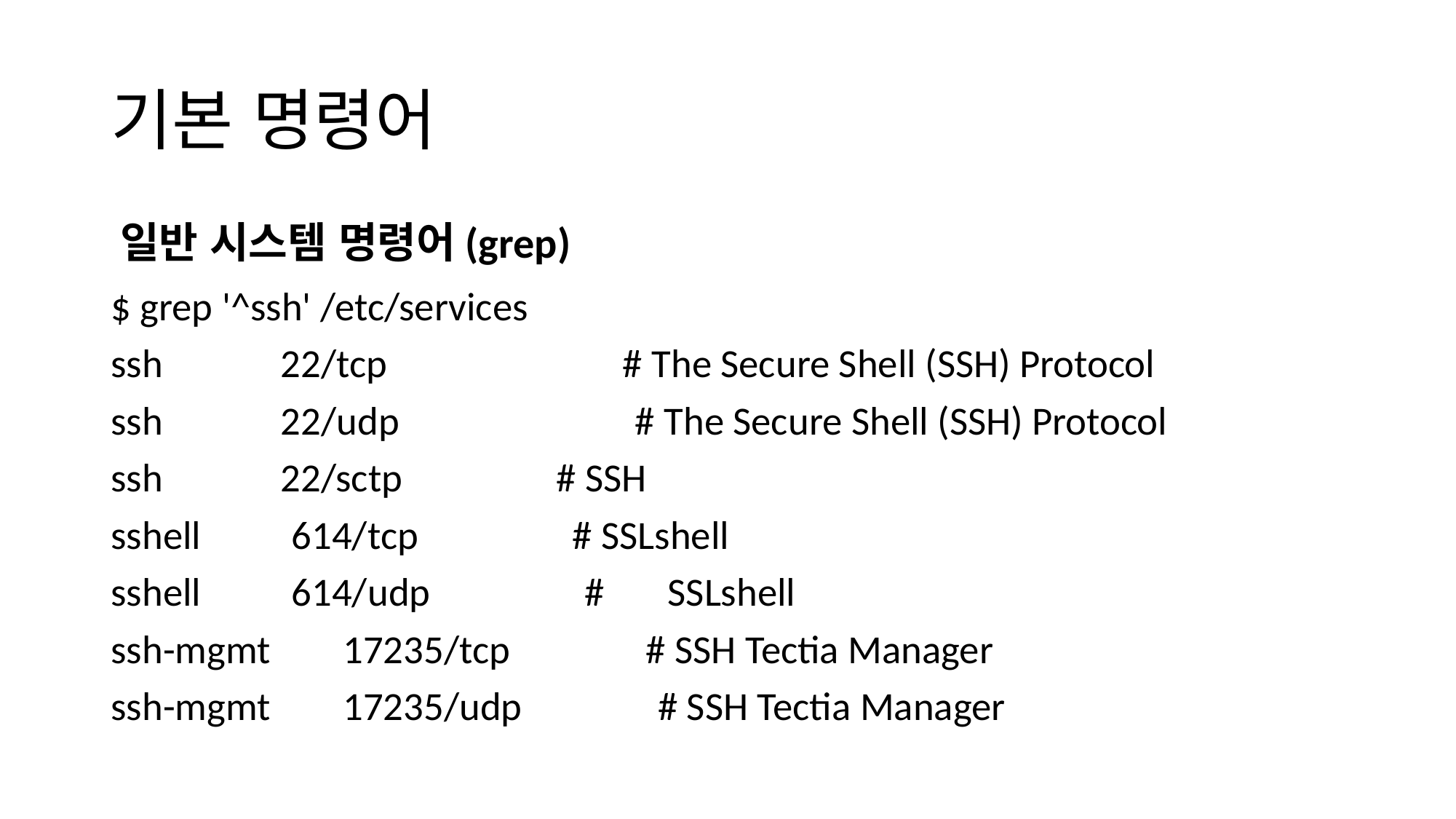

# 기본 명령어
일반 시스템 명령어(grep)
$ grep '^ssh' /etc/services
ssh             22/tcp                          # The Secure Shell (SSH) Protocol
ssh             22/udp                          # The Secure Shell (SSH) Protocol
ssh             22/sctp                 # SSH
sshell          614/tcp                 # SSLshell
sshell          614/udp                 #       SSLshell
ssh-mgmt        17235/tcp               # SSH Tectia Manager
ssh-mgmt        17235/udp               # SSH Tectia Manager